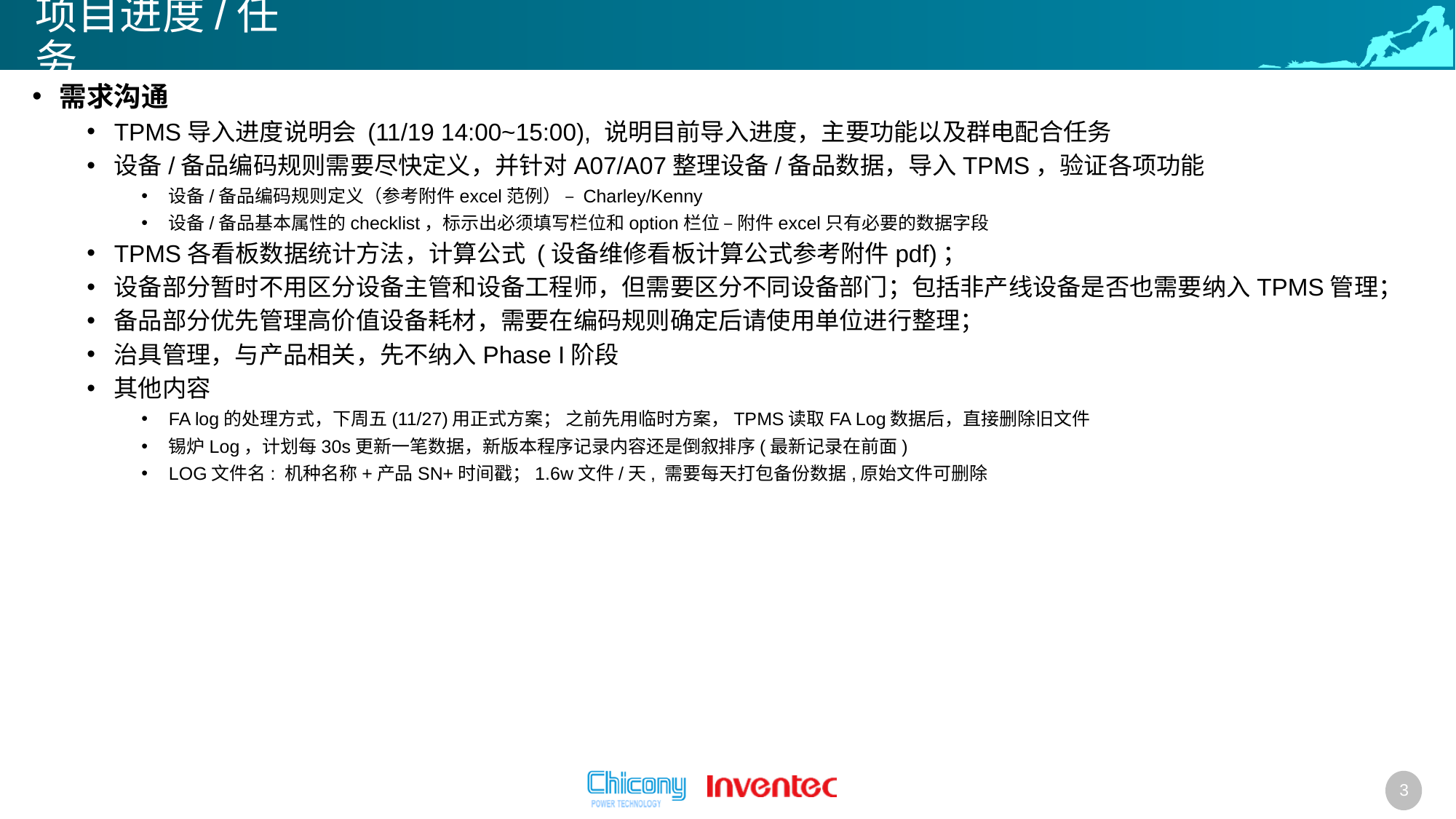

# 项目进度/任务
需求沟通
TPMS导入进度说明会 (11/19 14:00~15:00), 说明目前导入进度，主要功能以及群电配合任务
设备/备品编码规则需要尽快定义，并针对A07/A07整理设备/备品数据，导入TPMS，验证各项功能
设备/备品编码规则定义（参考附件excel范例） – Charley/Kenny
设备/备品基本属性的checklist，标示出必须填写栏位和option栏位 – 附件excel只有必要的数据字段
TPMS各看板数据统计方法，计算公式 (设备维修看板计算公式参考附件pdf)；
设备部分暂时不用区分设备主管和设备工程师，但需要区分不同设备部门；包括非产线设备是否也需要纳入TPMS管理；
备品部分优先管理高价值设备耗材，需要在编码规则确定后请使用单位进行整理；
治具管理，与产品相关，先不纳入Phase I阶段
其他内容
FA log的处理方式，下周五(11/27)用正式方案； 之前先用临时方案，TPMS读取FA Log数据后，直接删除旧文件
锡炉Log，计划每30s更新一笔数据，新版本程序记录内容还是倒叙排序(最新记录在前面)
LOG文件名: 机种名称+产品SN+时间戳；1.6w文件/天, 需要每天打包备份数据,原始文件可删除